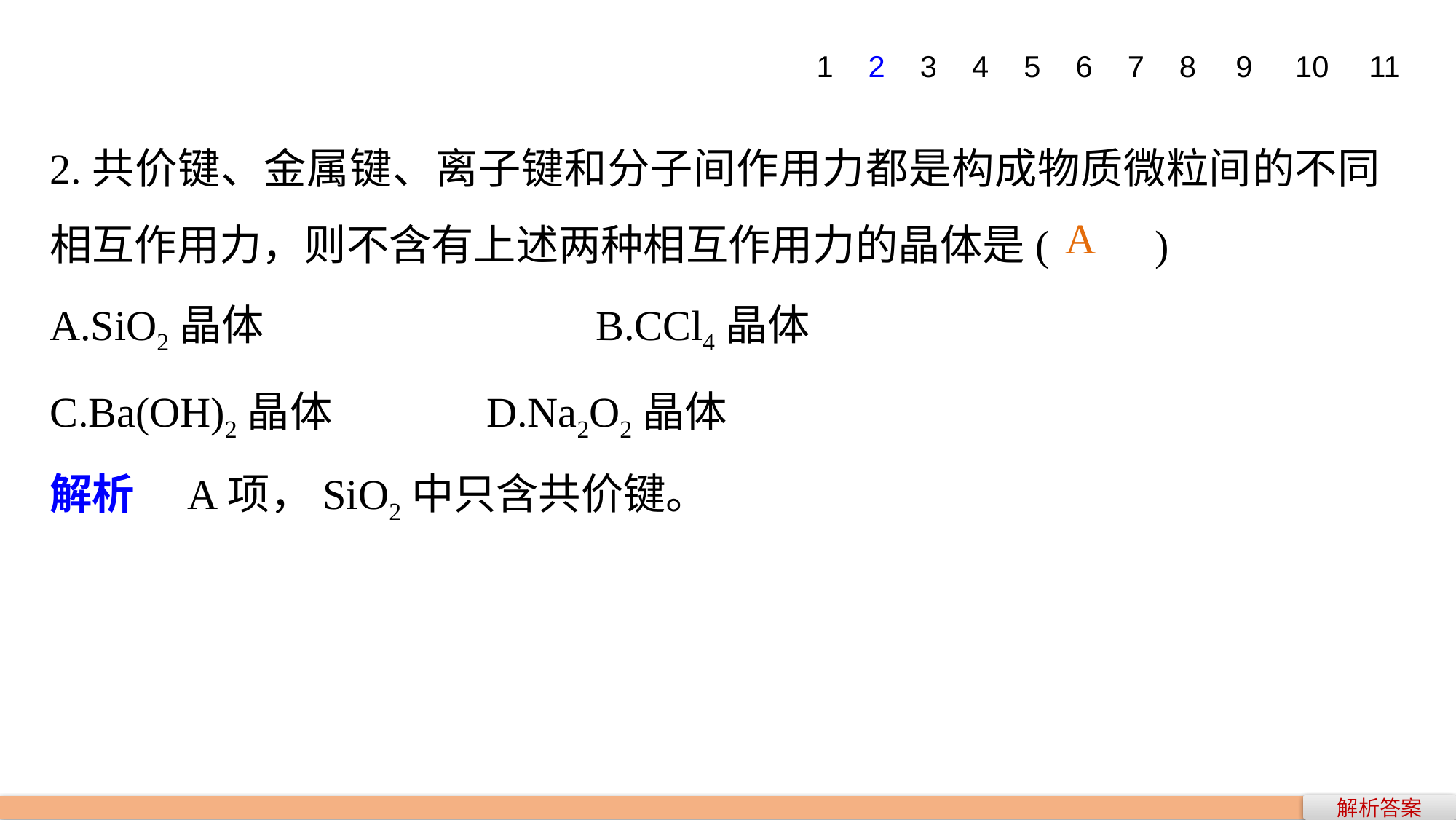

1
2
3
4
5
6
7
8
9
10
11
2.共价键、金属键、离子键和分子间作用力都是构成物质微粒间的不同相互作用力，则不含有上述两种相互作用力的晶体是(　　)
A.SiO2晶体  			B.CCl4晶体
C.Ba(OH)2晶体  		D.Na2O2晶体
A
解析　A项，SiO2中只含共价键。
解析答案